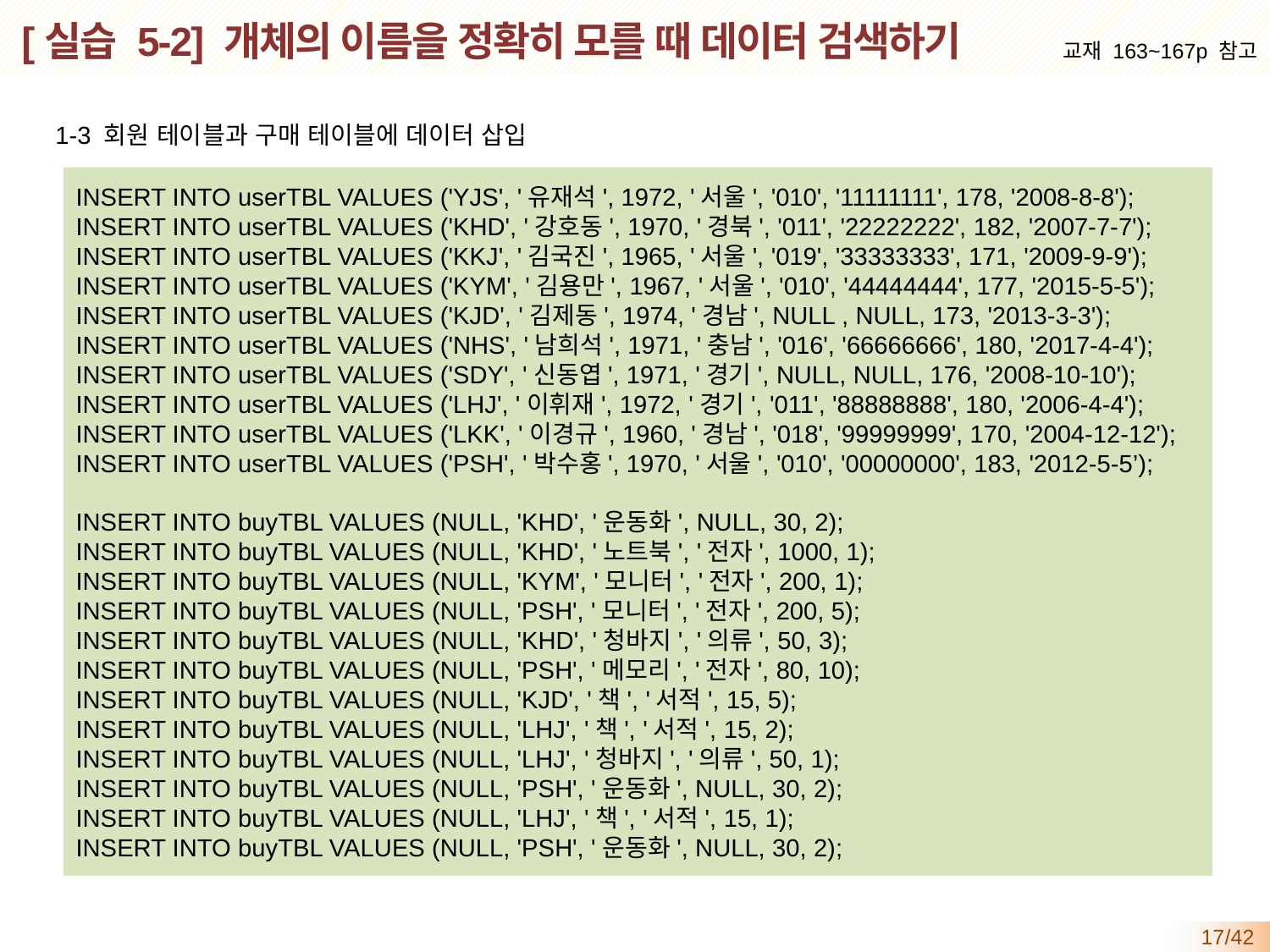

# [실습 5-2] 개체의 이름을 정확히 모를 때 데이터 검색하기
교재 163~167p 참고
   1-3 회원 테이블과 구매 테이블에 데이터 삽입

INSERT INTO userTBL VALUES ('YJS', '유재석', 1972, '서울', '010', '11111111', 178, '2008-8-8');
INSERT INTO userTBL VALUES ('KHD', '강호동', 1970, '경북', '011', '22222222', 182, '2007-7-7');
INSERT INTO userTBL VALUES ('KKJ', '김국진', 1965, '서울', '019', '33333333', 171, '2009-9-9');
INSERT INTO userTBL VALUES ('KYM', '김용만', 1967, '서울', '010', '44444444', 177, '2015-5-5');
INSERT INTO userTBL VALUES ('KJD', '김제동', 1974, '경남', NULL , NULL, 173, '2013-3-3');
INSERT INTO userTBL VALUES ('NHS', '남희석', 1971, '충남', '016', '66666666', 180, '2017-4-4');
INSERT INTO userTBL VALUES ('SDY', '신동엽', 1971, '경기', NULL, NULL, 176, '2008-10-10');
INSERT INTO userTBL VALUES ('LHJ', '이휘재', 1972, '경기', '011', '88888888', 180, '2006-4-4');
INSERT INTO userTBL VALUES ('LKK', '이경규', 1960, '경남', '018', '99999999', 170, '2004-12-12');
INSERT INTO userTBL VALUES ('PSH', '박수홍', 1970, '서울', '010', '00000000', 183, '2012-5-5’);

INSERT INTO buyTBL VALUES (NULL, 'KHD', '운동화', NULL, 30, 2);
INSERT INTO buyTBL VALUES (NULL, 'KHD', '노트북', '전자', 1000, 1);
INSERT INTO buyTBL VALUES (NULL, 'KYM', '모니터', '전자', 200, 1);
INSERT INTO buyTBL VALUES (NULL, 'PSH', '모니터', '전자', 200, 5);
INSERT INTO buyTBL VALUES (NULL, 'KHD', '청바지', '의류', 50, 3);
INSERT INTO buyTBL VALUES (NULL, 'PSH', '메모리', '전자', 80, 10);
INSERT INTO buyTBL VALUES (NULL, 'KJD', '책', '서적', 15, 5);
INSERT INTO buyTBL VALUES (NULL, 'LHJ', '책', '서적', 15, 2);
INSERT INTO buyTBL VALUES (NULL, 'LHJ', '청바지', '의류', 50, 1);
INSERT INTO buyTBL VALUES (NULL, 'PSH', '운동화', NULL, 30, 2);
INSERT INTO buyTBL VALUES (NULL, 'LHJ', '책', '서적', 15, 1);
INSERT INTO buyTBL VALUES (NULL, 'PSH', '운동화', NULL, 30, 2);